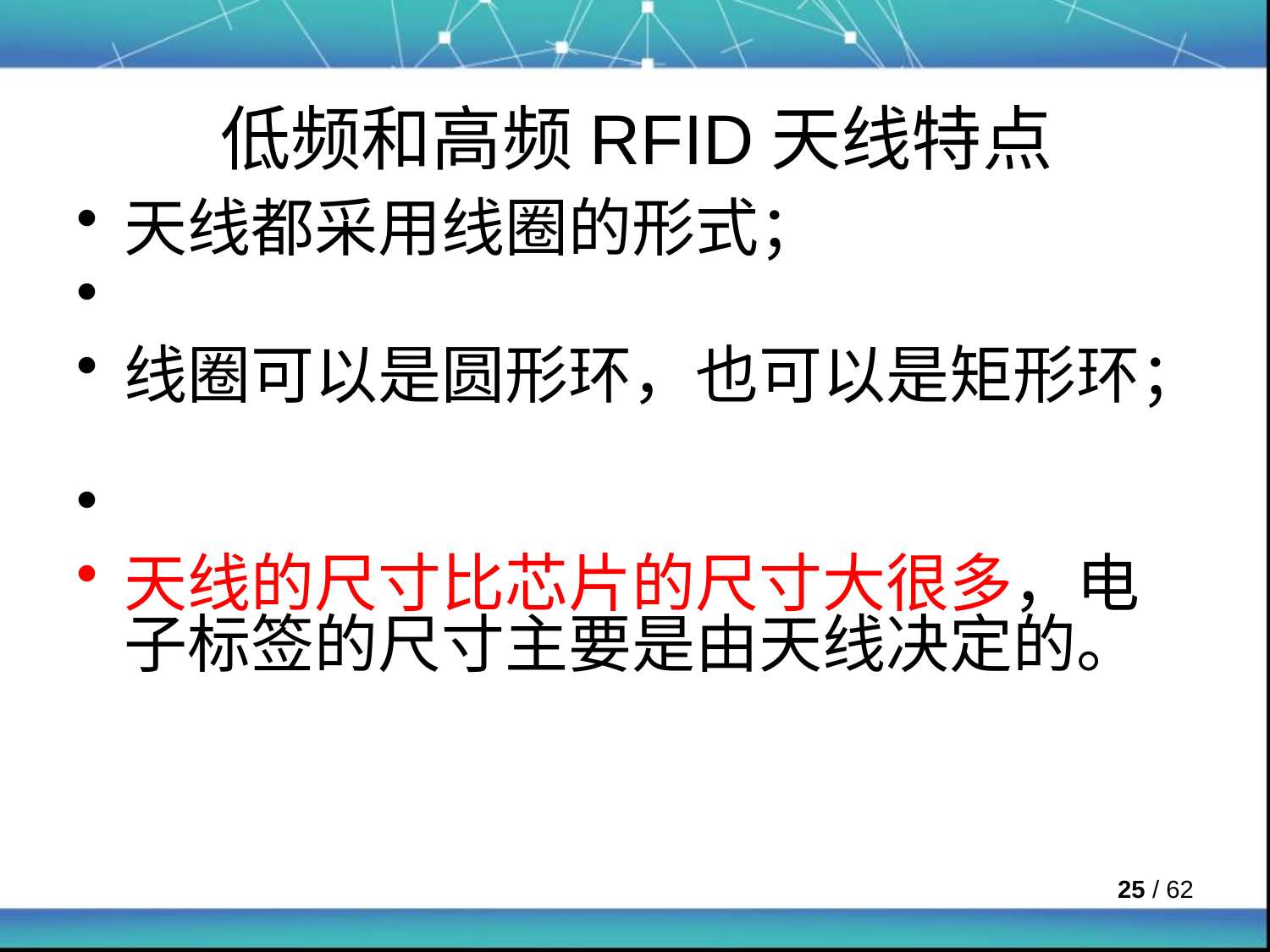

# 低频和高频RFID天线特点
天线都采用线圈的形式；

线圈可以是圆形环，也可以是矩形环；

天线的尺寸比芯片的尺寸大很多，电子标签的尺寸主要是由天线决定的。
25 / 62